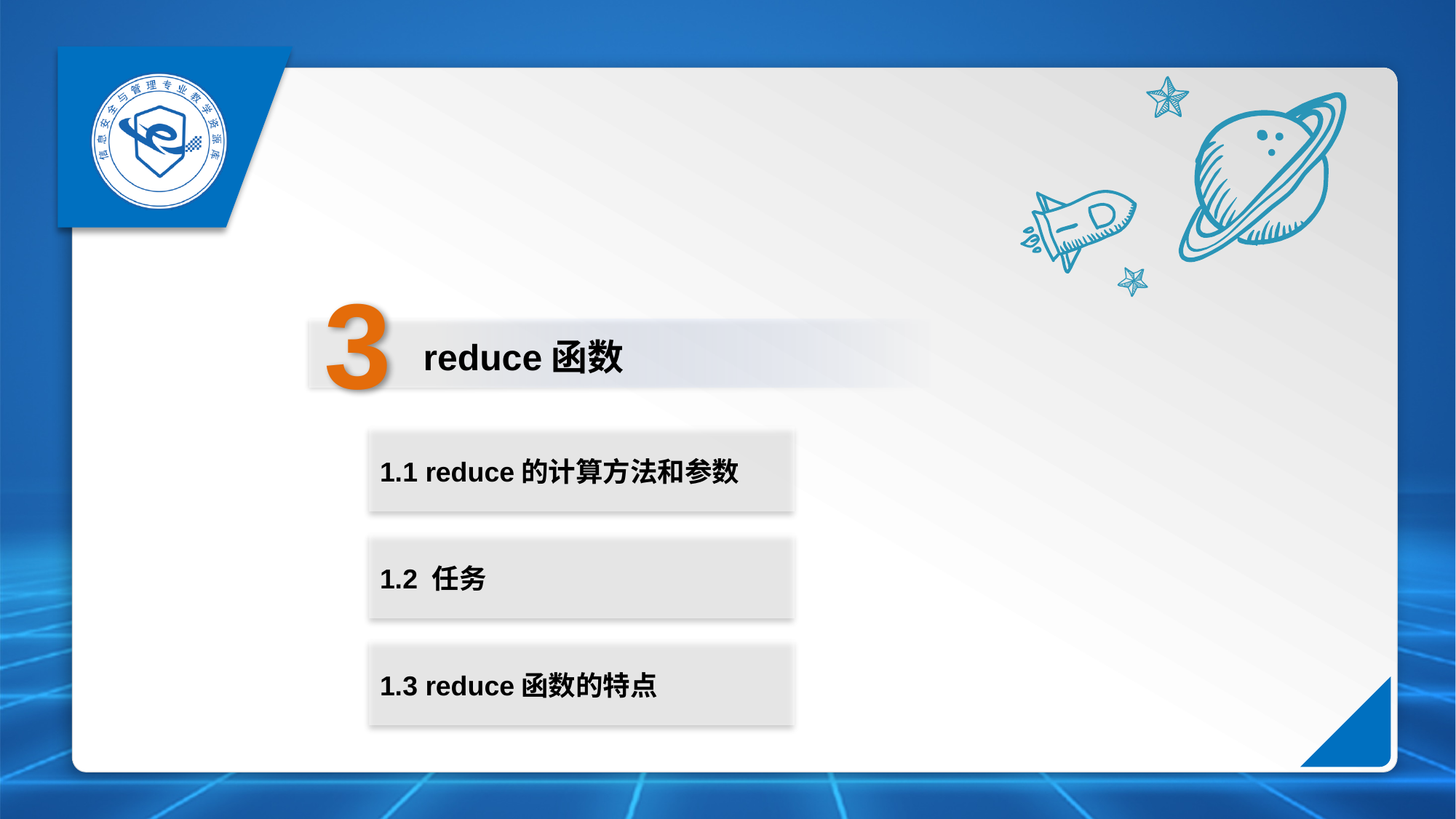

3

reduce函数

1.1 reduce的计算方法和参数

1.2 任务

1.3 reduce函数的特点